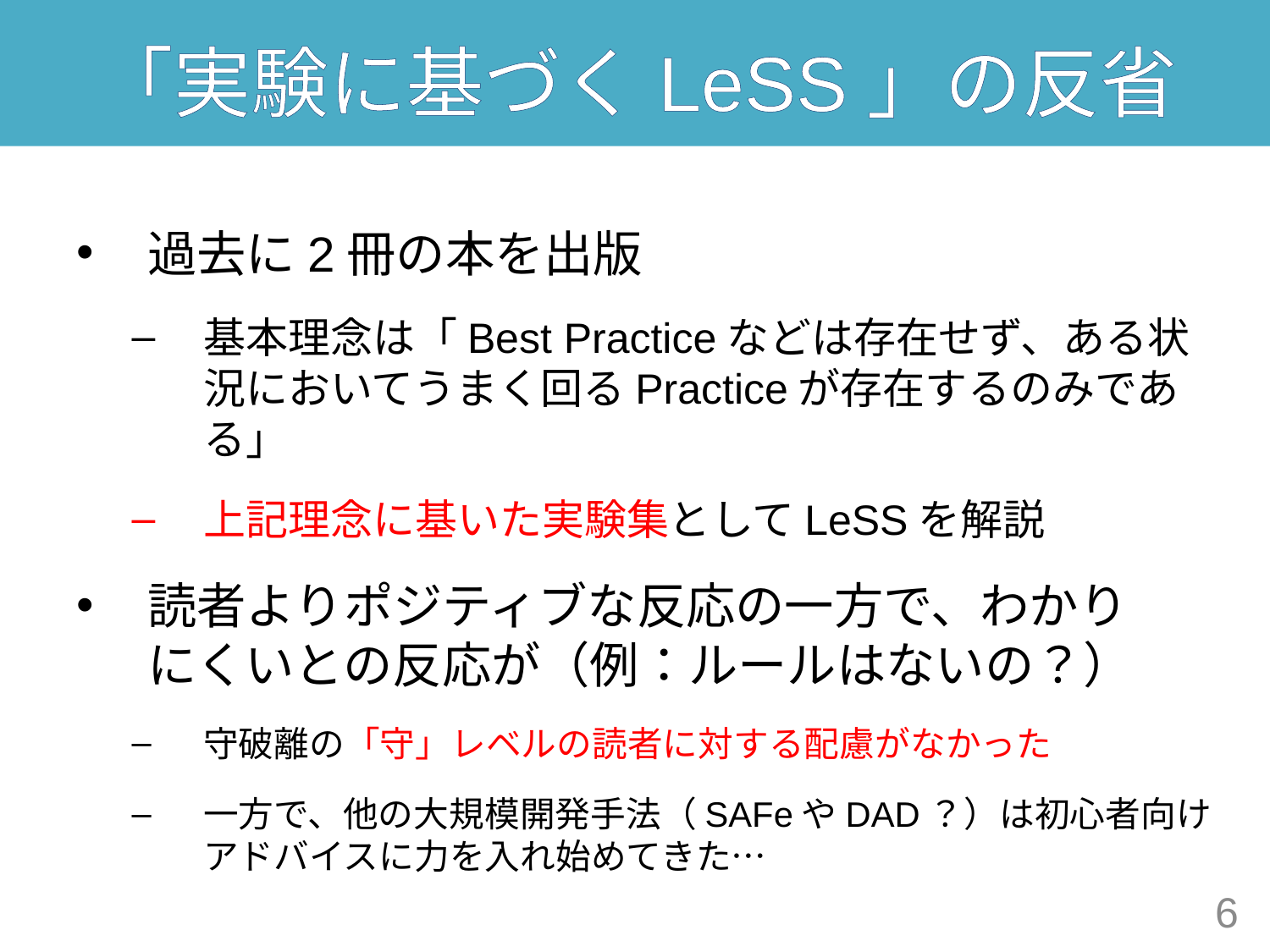

# 「実験に基づくLeSS」の反省
過去に2冊の本を出版
基本理念は「Best Practiceなどは存在せず、ある状況においてうまく回るPracticeが存在するのみである」
上記理念に基いた実験集としてLeSSを解説
読者よりポジティブな反応の一方で、わかり
にくいとの反応が（例：ルールはないの？）
守破離の「守」レベルの読者に対する配慮がなかった
一方で、他の大規模開発手法（SAFeやDAD？）は初心者向け
アドバイスに力を入れ始めてきた…
6